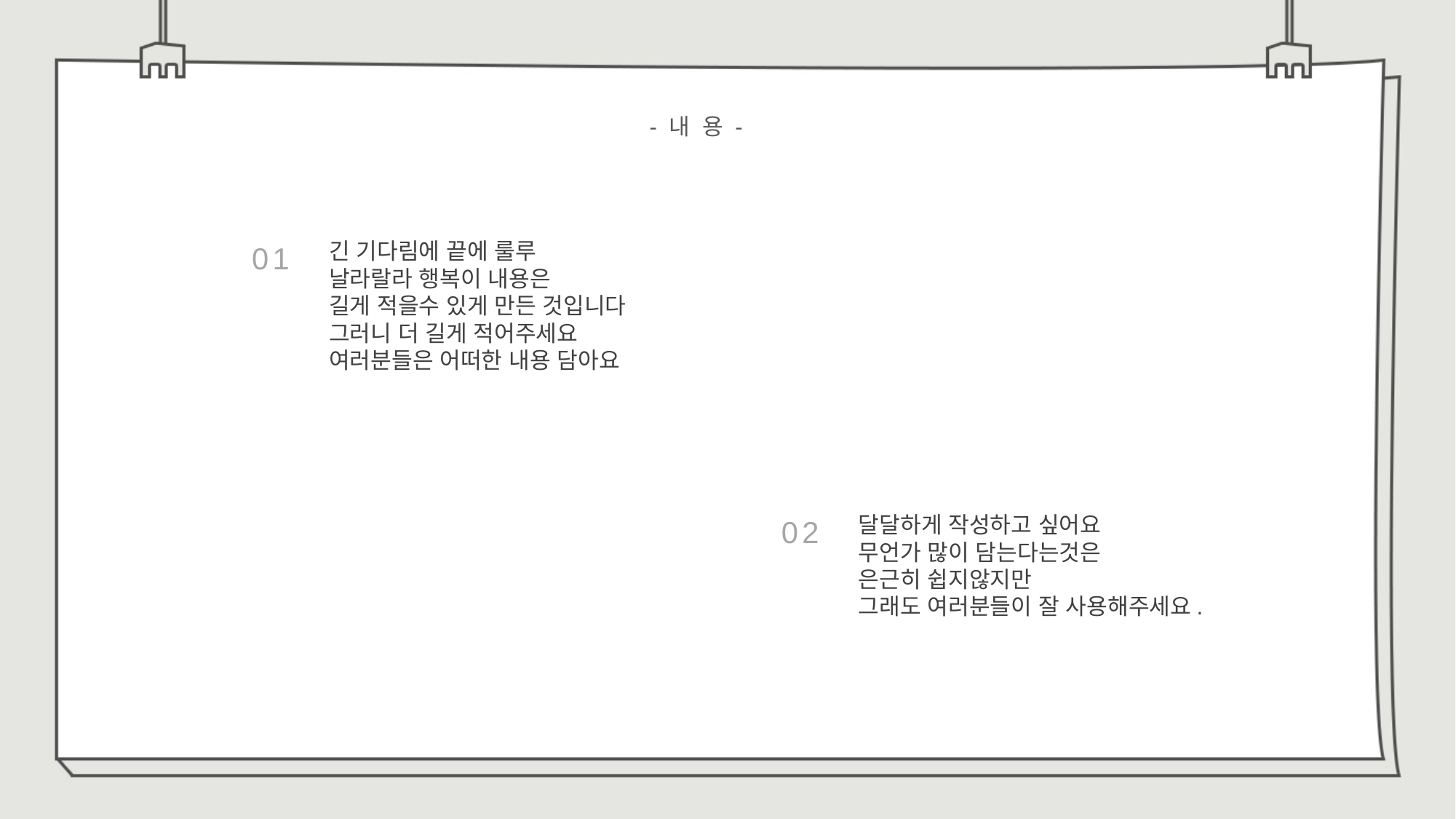

- 내  용 -
0 1
긴 기다림에 끝에 룰루
날라랄라 행복이 내용은
길게 적을수 있게 만든 것입니다
그러니 더 길게 적어주세요
여러분들은 어떠한 내용 담아요
0 2
달달하게 작성하고 싶어요
무언가 많이 담는다는것은
은근히 쉽지않지만
그래도 여러분들이 잘 사용해주세요.